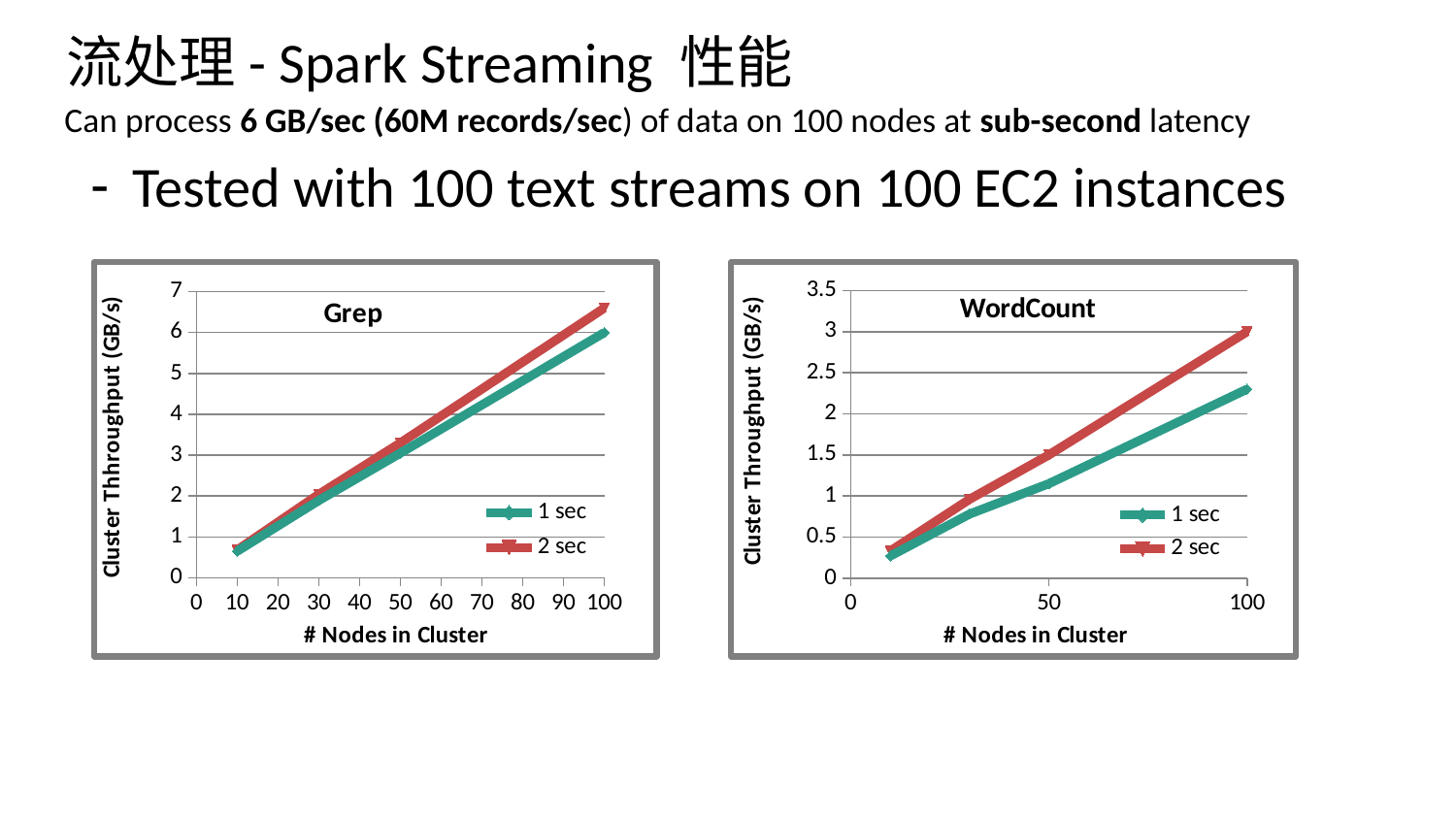

# 流处理- Spark Streaming 性能
Can process 6 GB/sec (60M records/sec) of data on 100 nodes at sub-second latency
Tested with 100 text streams on 100 EC2 instances

### Chart: Grep

| Category |  |  |
|---|---|---|

### Chart: WordCount

| Category |  |  |
|---|---|---|